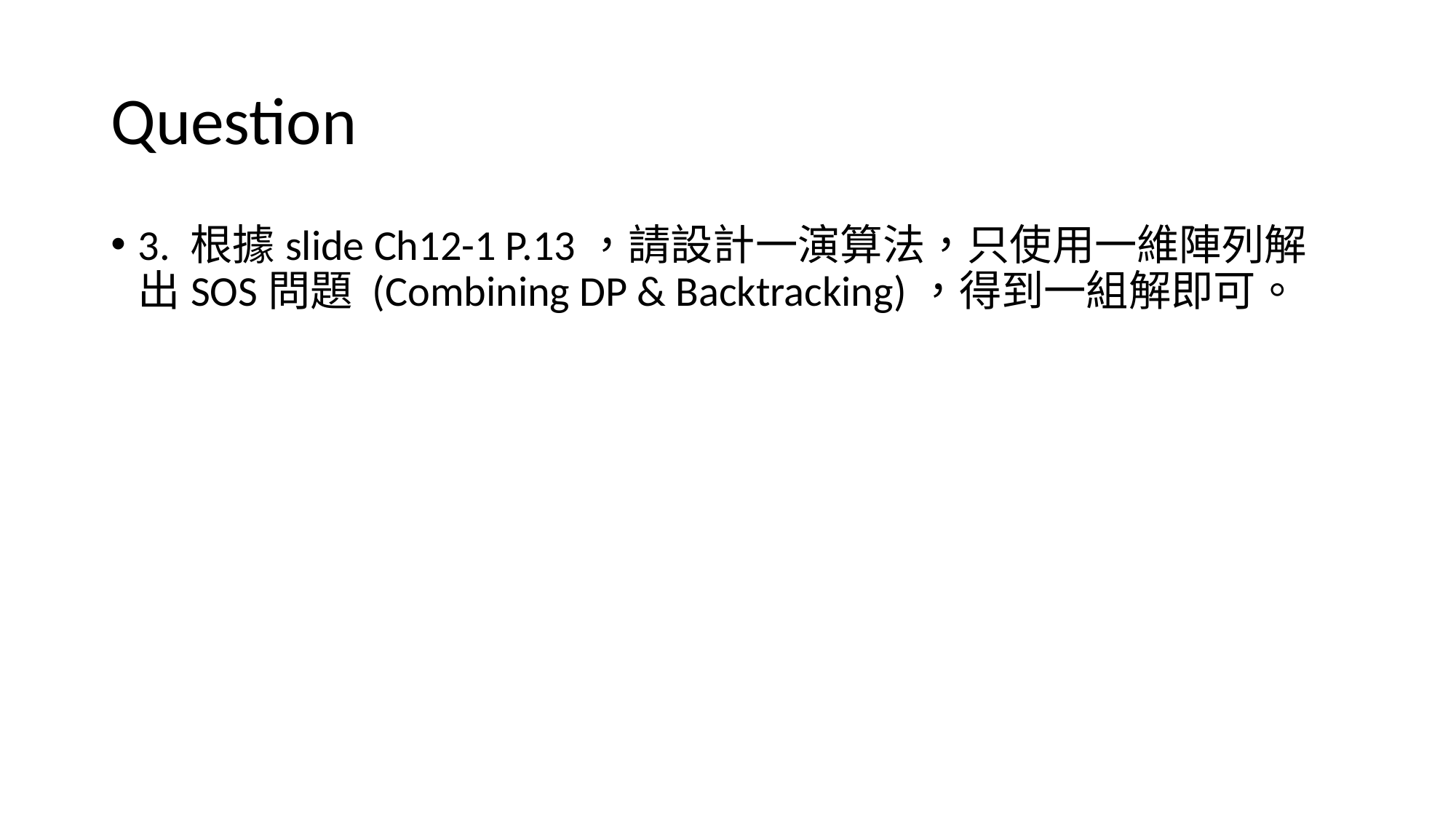

# Question
3. 根據slide Ch12-1 P.13，請設計一演算法，只使用一維陣列解出SOS問題 (Combining DP & Backtracking)，得到一組解即可。